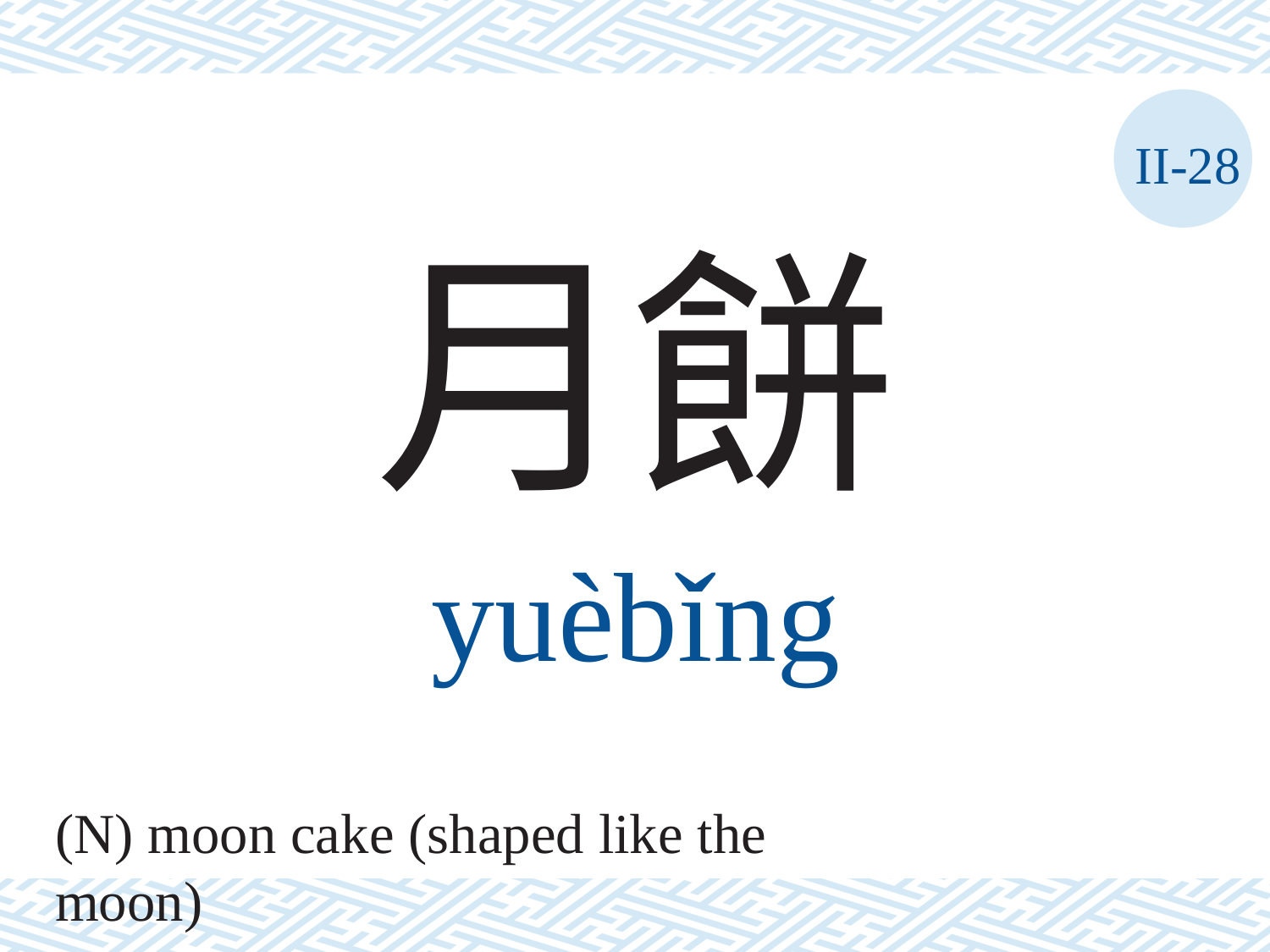

II-28
月餅
yuèbǐng
(N) moon cake (shaped like the moon)